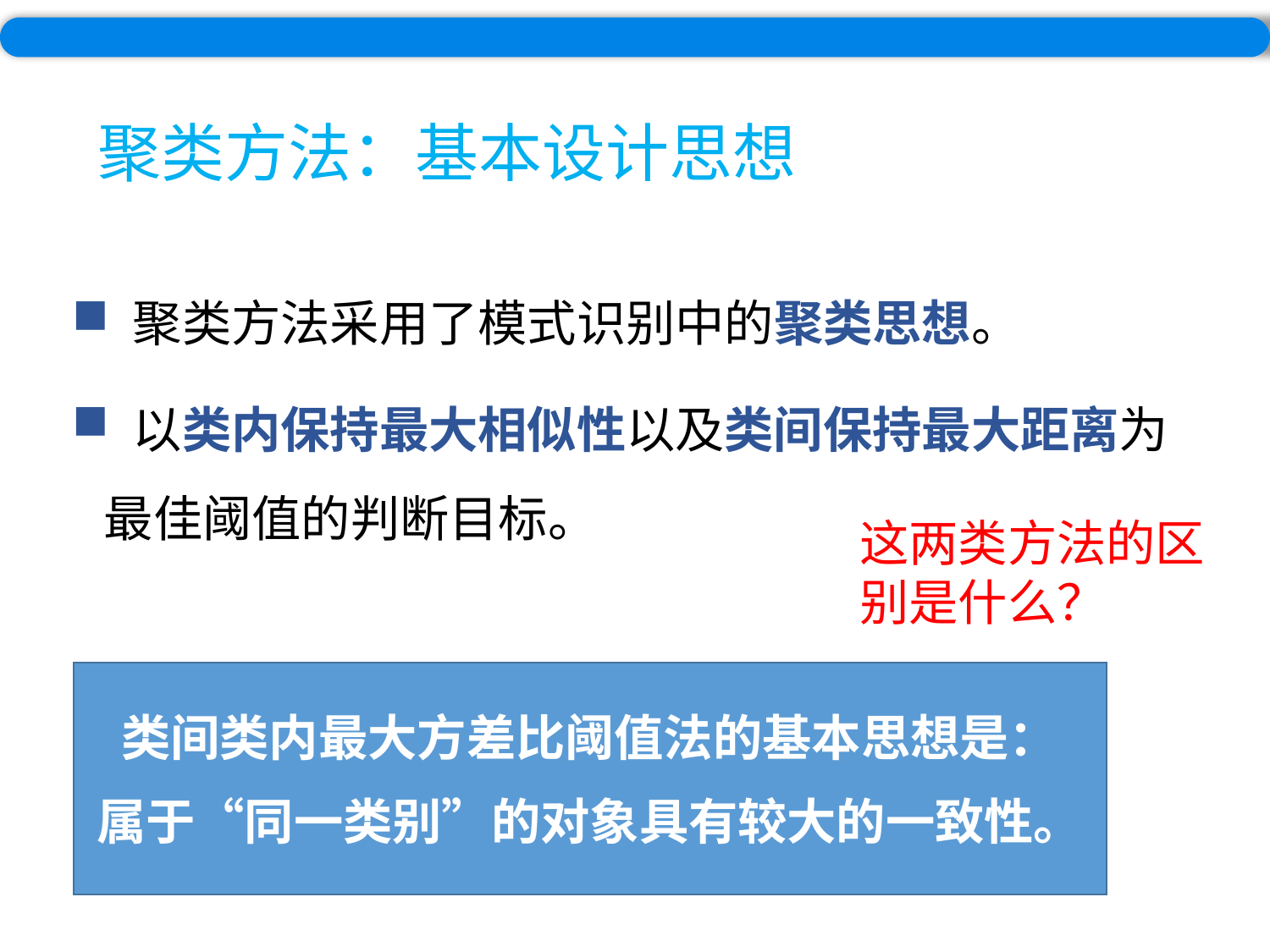

# 聚类方法：基本设计思想
 聚类方法采用了模式识别中的聚类思想。
 以类内保持最大相似性以及类间保持最大距离为最佳阈值的判断目标。
这两类方法的区别是什么？
类间类内最大方差比阈值法的基本思想是：
属于“同一类别”的对象具有较大的一致性。